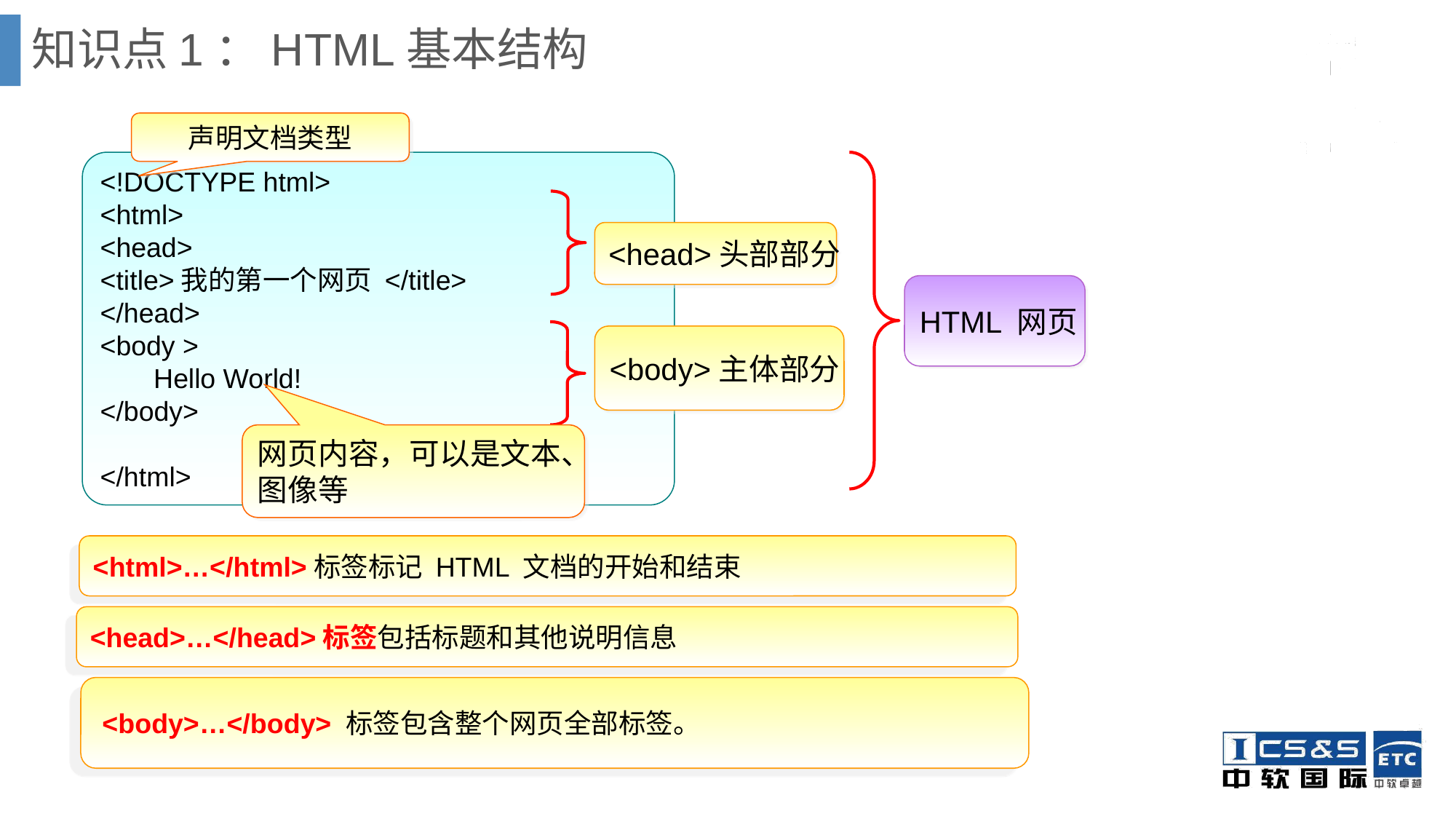

# 知识点1：HTML基本结构

声明文档类型
<!DOCTYPE html>
<html>
<head>
<title>我的第一个网页 </title>
</head>
<body >
       Hello World!
</body>

</html>

<head>头部部分
HTML 网页

<body>主体部分
网页内容，可以是文本、图像等
<html>…</html>标签标记 HTML 文档的开始和结束
<head>…</head>标签包括标题和其他说明信息
 <body>…</body> 标签包含整个网页全部标签。